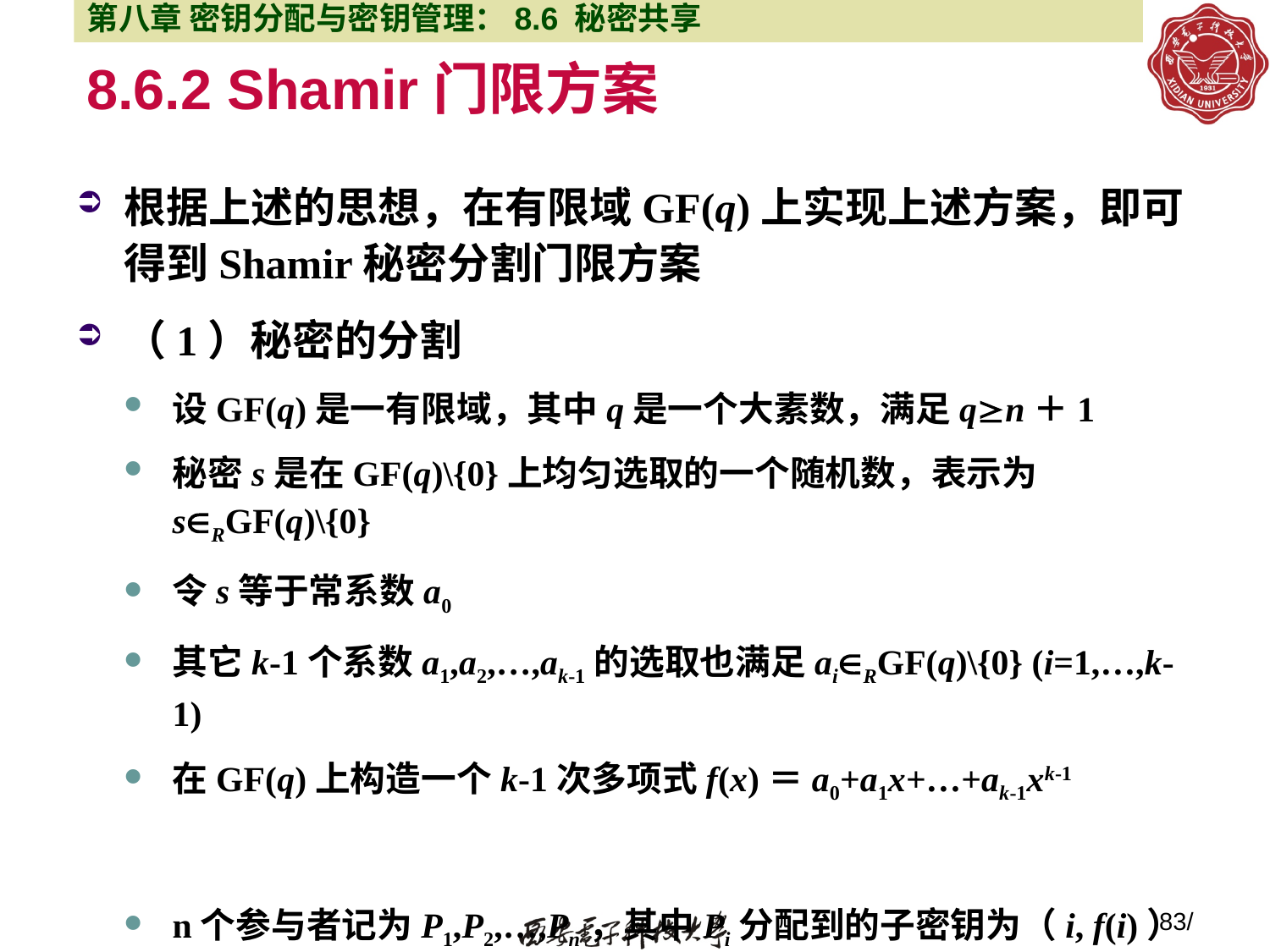

第八章 密钥分配与密钥管理：8.6 秘密共享
# 8.6.2 Shamir门限方案
根据上述的思想，在有限域GF(q)上实现上述方案，即可得到Shamir秘密分割门限方案
（1）秘密的分割
设GF(q)是一有限域，其中q是一个大素数，满足q≥n＋1
秘密s是在GF(q)\{0}上均匀选取的一个随机数，表示为s∈RGF(q)\{0}
令s等于常系数a0
其它k-1个系数a1,a2,…,ak-1的选取也满足ai∈RGF(q)\{0} (i=1,…,k-1)
在GF(q)上构造一个k-1次多项式f(x)＝a0+a1x+…+ak-1xk-1

n个参与者记为P1,P2,…,Pn，其中Pi分配到的子密钥为（i, f(i)）
83/